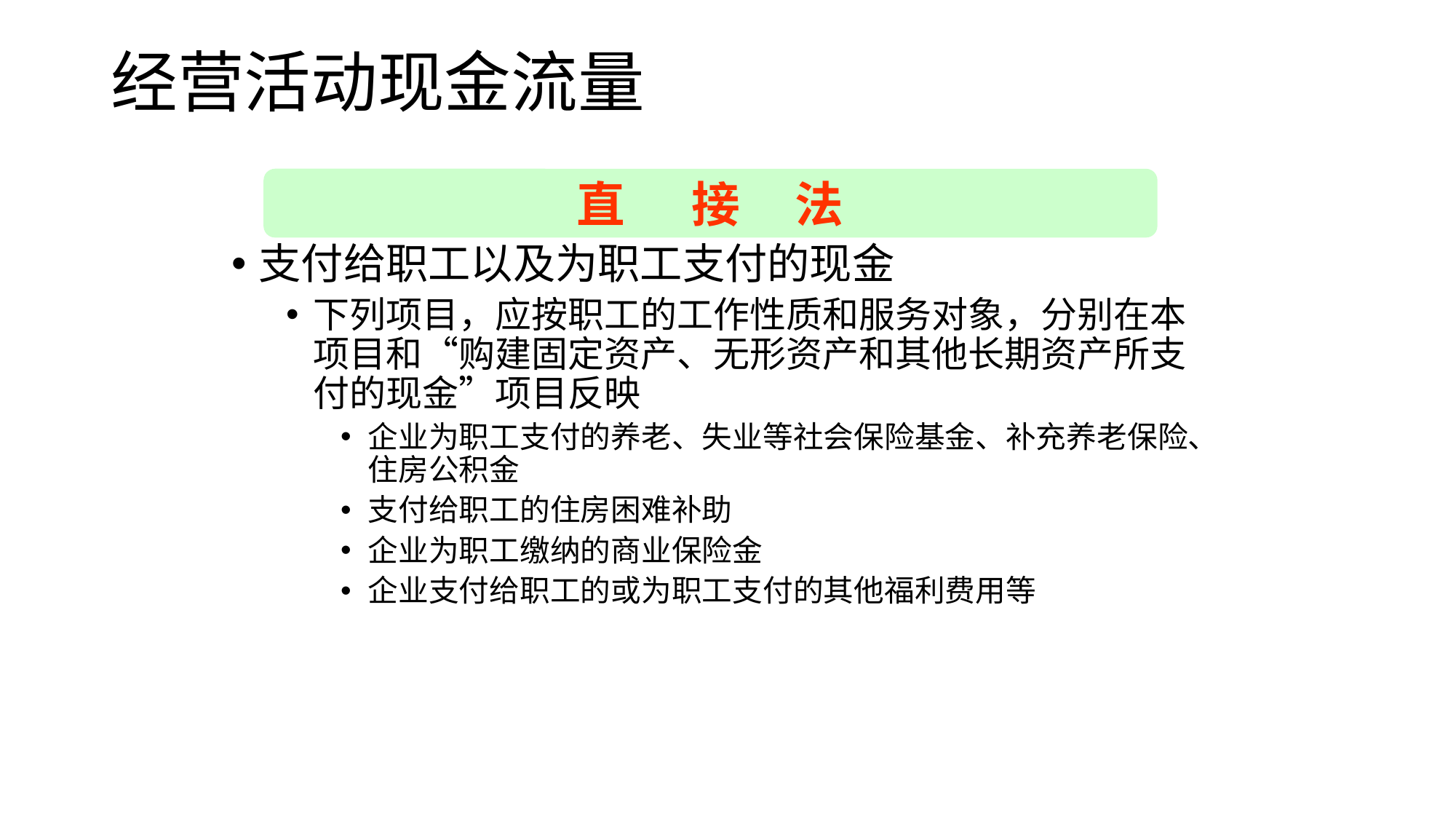

# 经营活动现金流量
直      接     法
支付给职工以及为职工支付的现金
下列项目，应按职工的工作性质和服务对象，分别在本项目和“购建固定资产、无形资产和其他长期资产所支付的现金”项目反映
企业为职工支付的养老、失业等社会保险基金、补充养老保险、住房公积金
支付给职工的住房困难补助
企业为职工缴纳的商业保险金
企业支付给职工的或为职工支付的其他福利费用等
2023/3/30
40